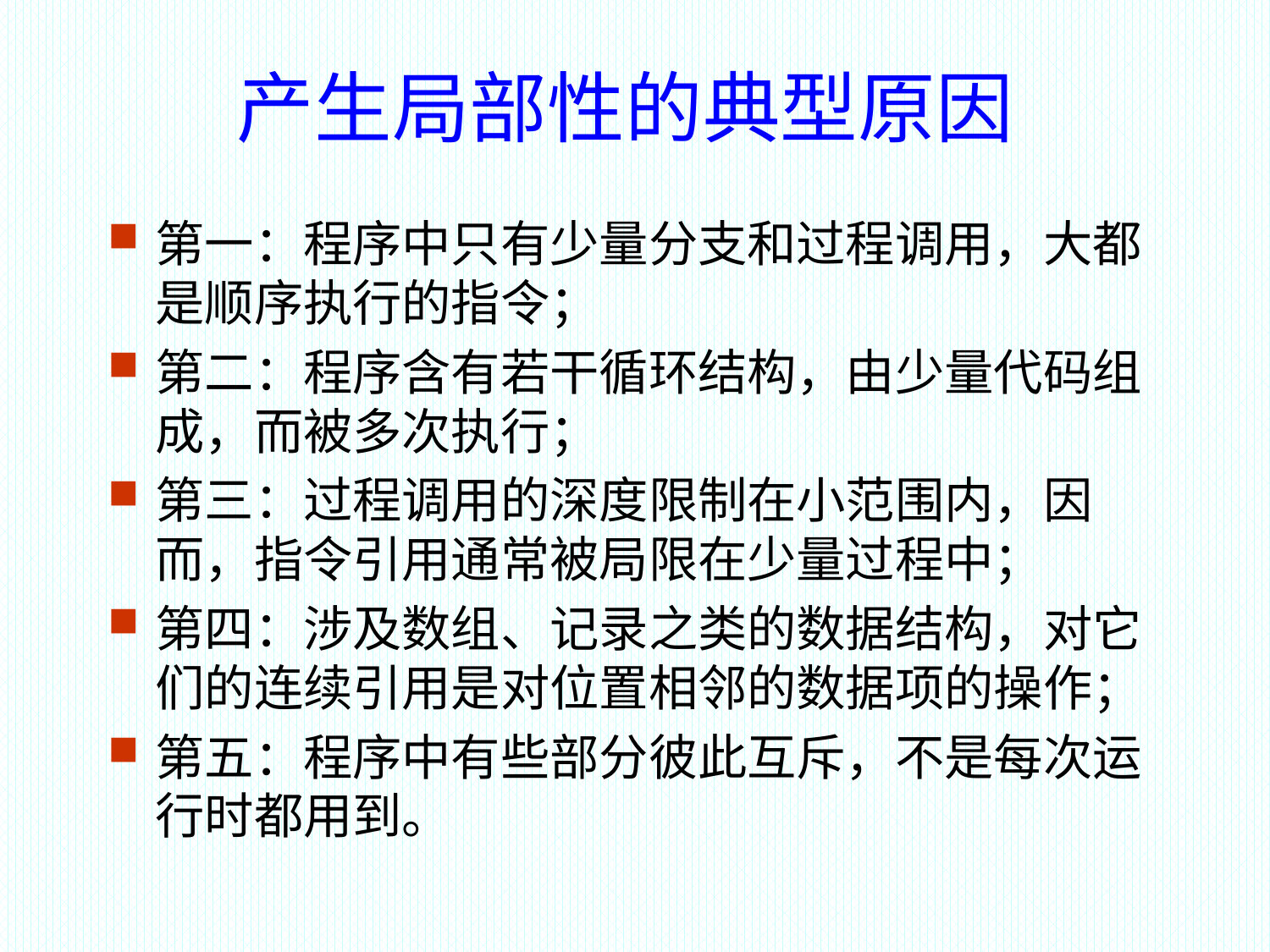

产生局部性的典型原因
第一：程序中只有少量分支和过程调用，大都是顺序执行的指令；
第二：程序含有若干循环结构，由少量代码组成，而被多次执行；
第三：过程调用的深度限制在小范围内，因而，指令引用通常被局限在少量过程中；
第四：涉及数组、记录之类的数据结构，对它们的连续引用是对位置相邻的数据项的操作；
第五：程序中有些部分彼此互斥，不是每次运行时都用到。